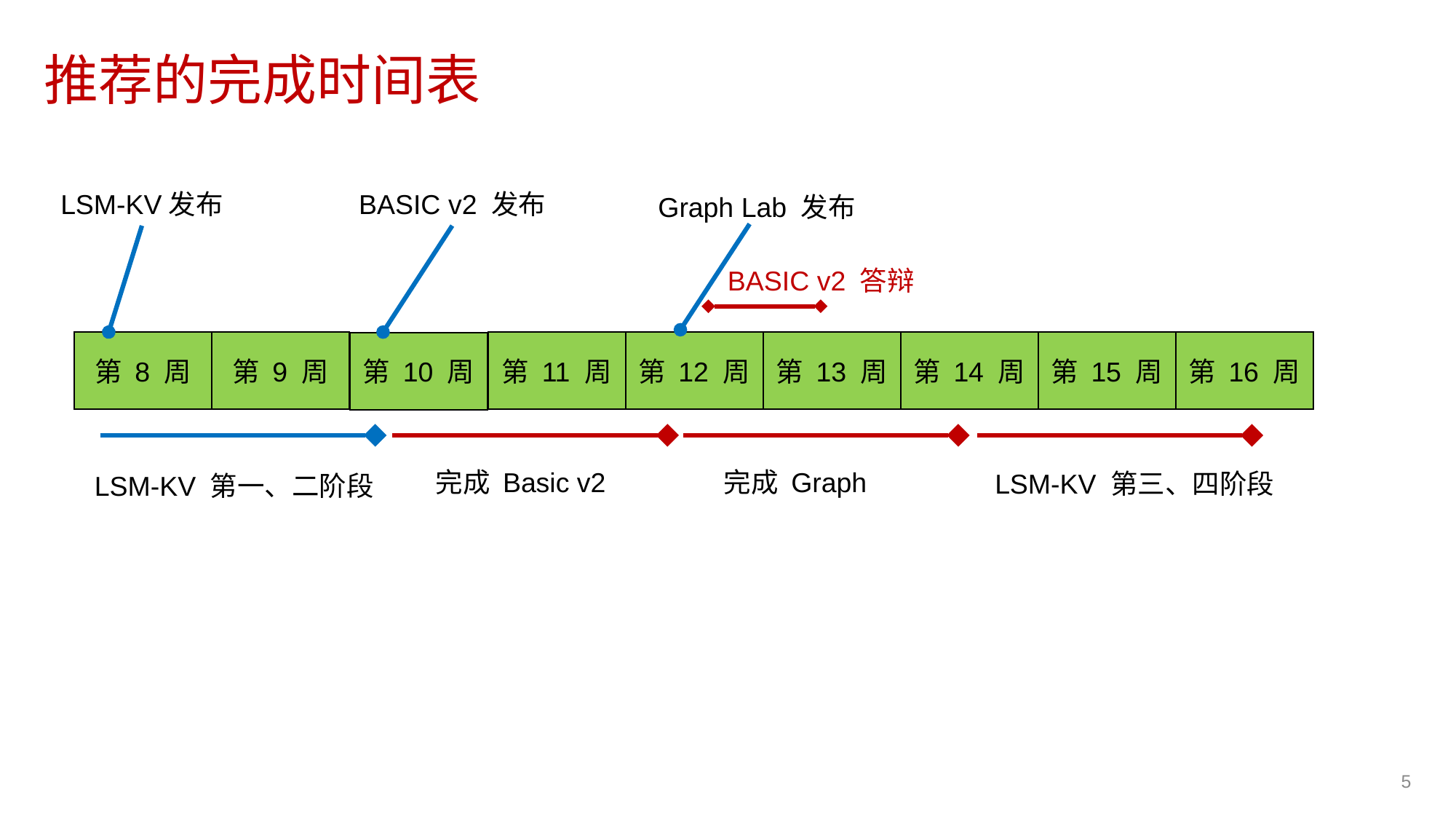

# 推荐的完成时间表
LSM-KV发布
BASIC v2 发布
Graph Lab 发布
BASIC v2 答辩
第 8 周
第 9 周
第 11 周
第 12 周
第 13 周
第 14 周
第 15 周
第 16 周
第 10 周
完成 Basic v2
完成 Graph
LSM-KV 第三、四阶段
LSM-KV 第一、二阶段
5